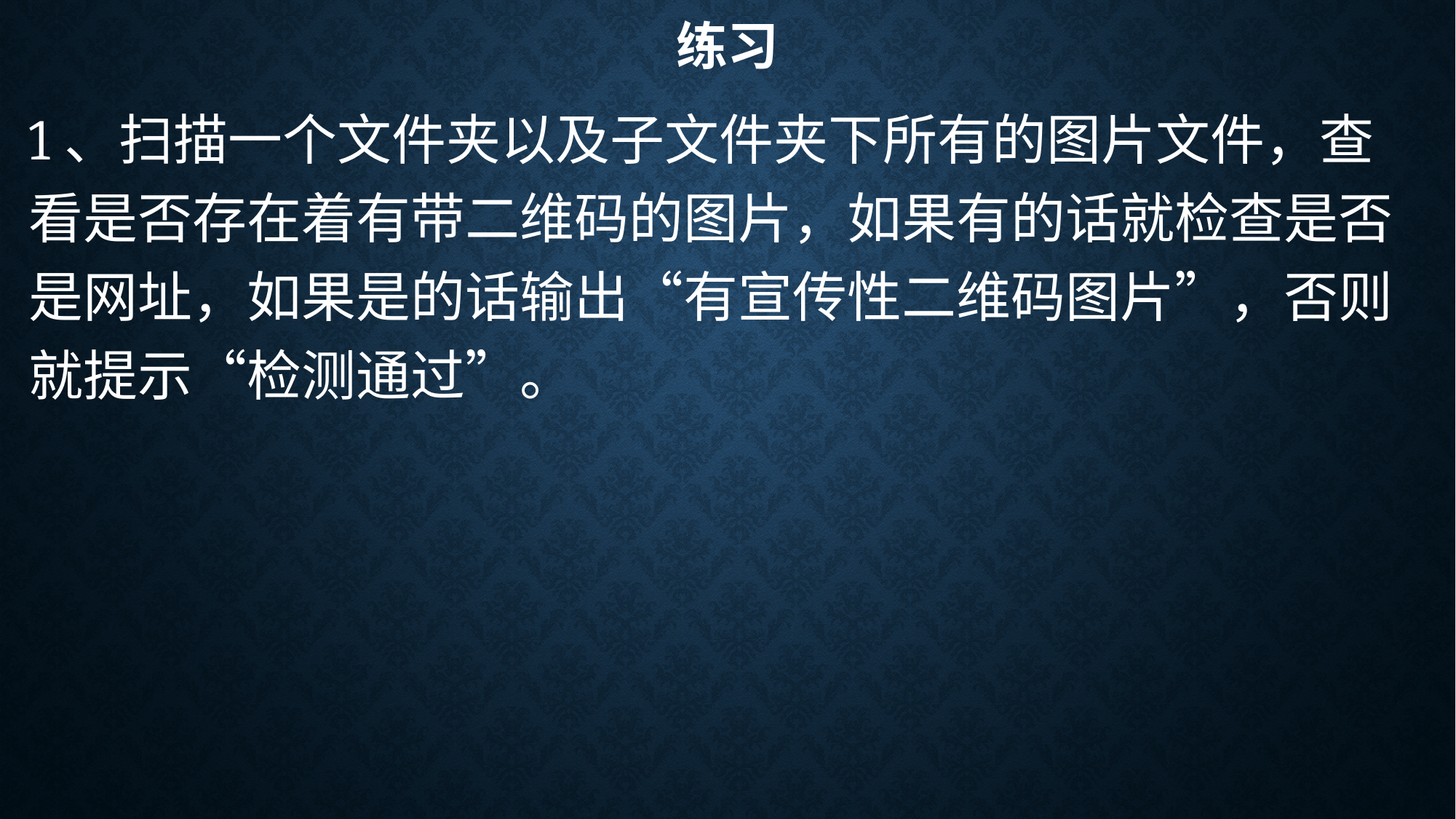

# 练习
1、扫描一个文件夹以及子文件夹下所有的图片文件，查看是否存在着有带二维码的图片，如果有的话就检查是否是网址，如果是的话输出“有宣传性二维码图片”，否则就提示“检测通过”。